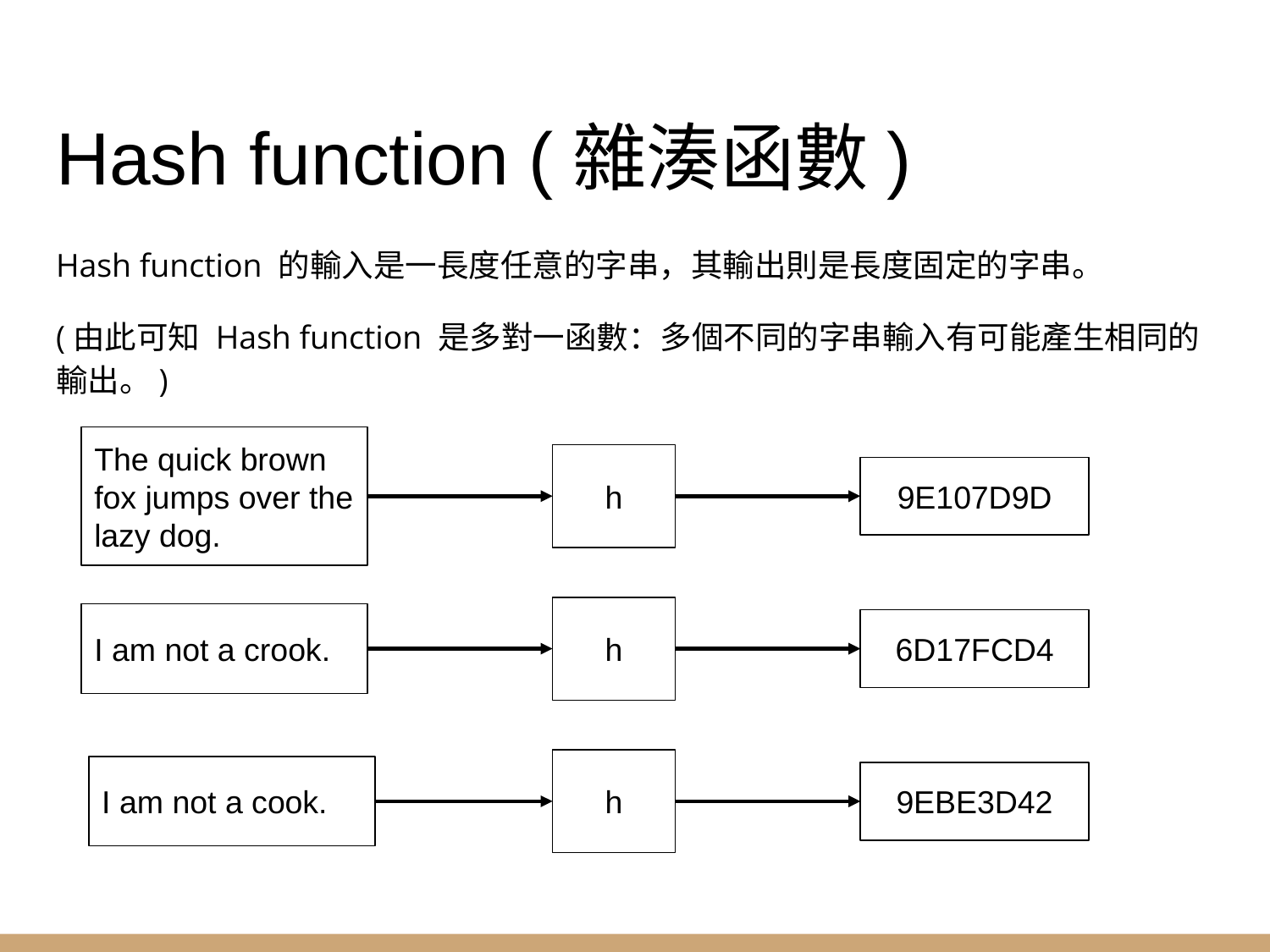

# Hash function (雜湊函數)
Hash function 的輸入是一長度任意的字串，其輸出則是長度固定的字串。
(由此可知 Hash function 是多對一函數：多個不同的字串輸入有可能產生相同的輸出。)
The quick brown fox jumps over the lazy dog.
h
9E107D9D
h
I am not a crook.
6D17FCD4
h
I am not a cook.
9EBE3D42